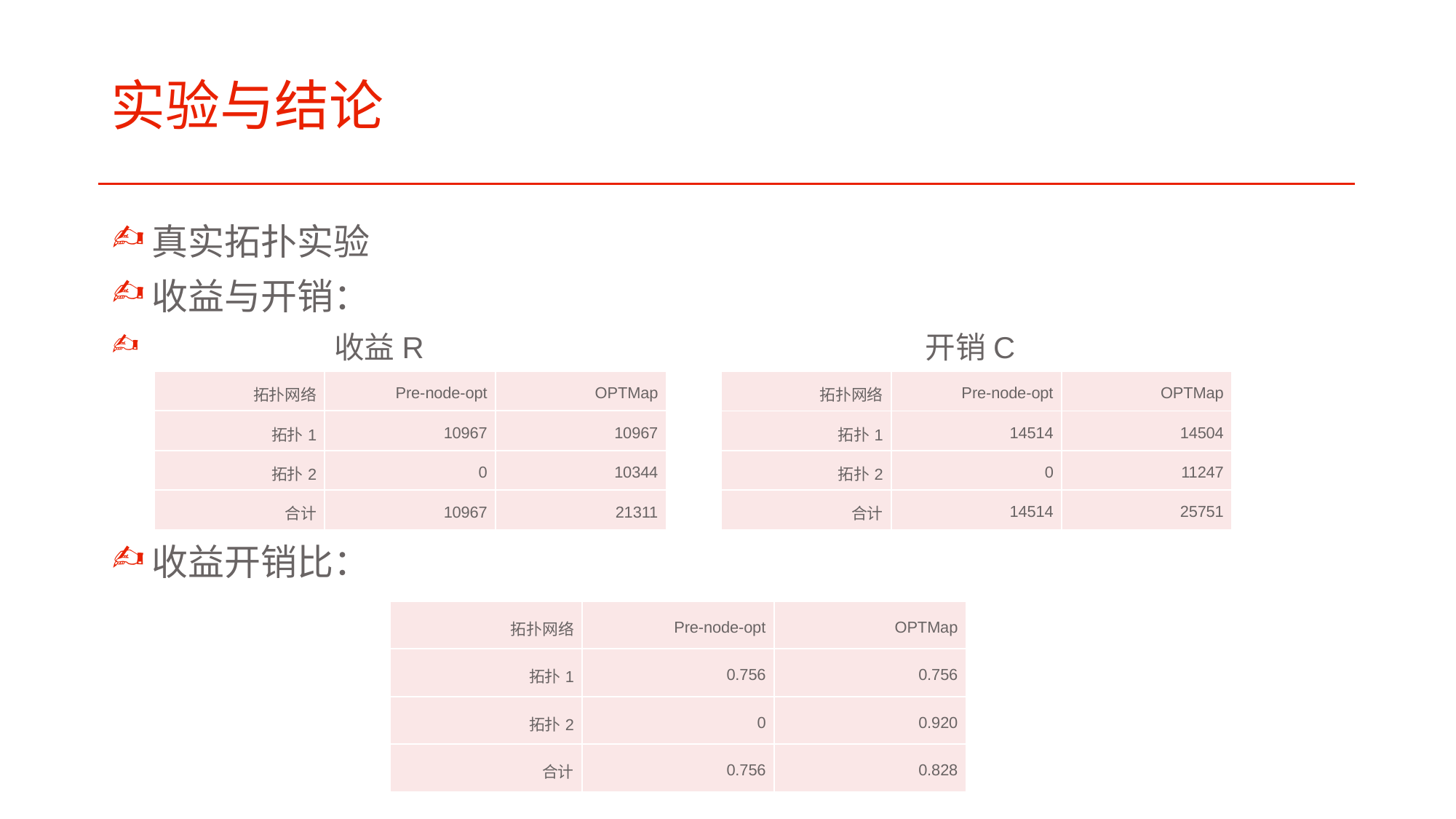

# 实验与结论
真实拓扑实验
收益与开销：
                          收益R                                                           开销C

收益开销比：

| 拓扑网络 | Pre-node-opt | OPTMap |
| --- | --- | --- |
| 拓扑1 | 10967 | 10967 |
| 拓扑2 | 0 | 10344 |
| 合计 | 10967 | 21311 |
| 拓扑网络 | Pre-node-opt | OPTMap |
| --- | --- | --- |
| 拓扑1 | 14514 | 14504 |
| 拓扑2 | 0 | 11247 |
| 合计 | 14514 | 25751 |
| 拓扑网络 | Pre-node-opt | OPTMap |
| --- | --- | --- |
| 拓扑1 | 0.756 | 0.756 |
| 拓扑2 | 0 | 0.920 |
| 合计 | 0.756 | 0.828 |